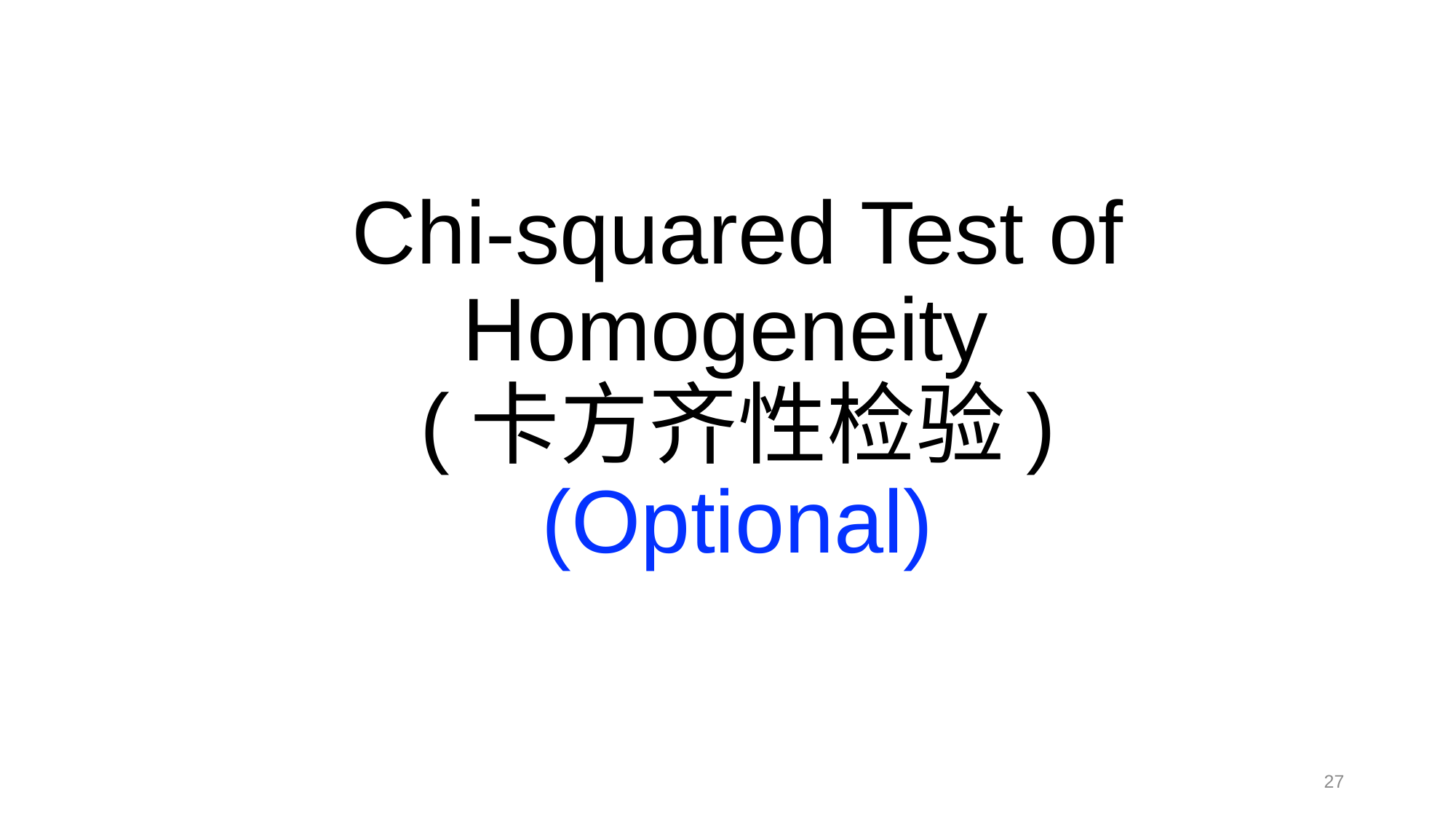

# Chi-squared Test of Homogeneity (卡方齐性检验) (Optional)
27